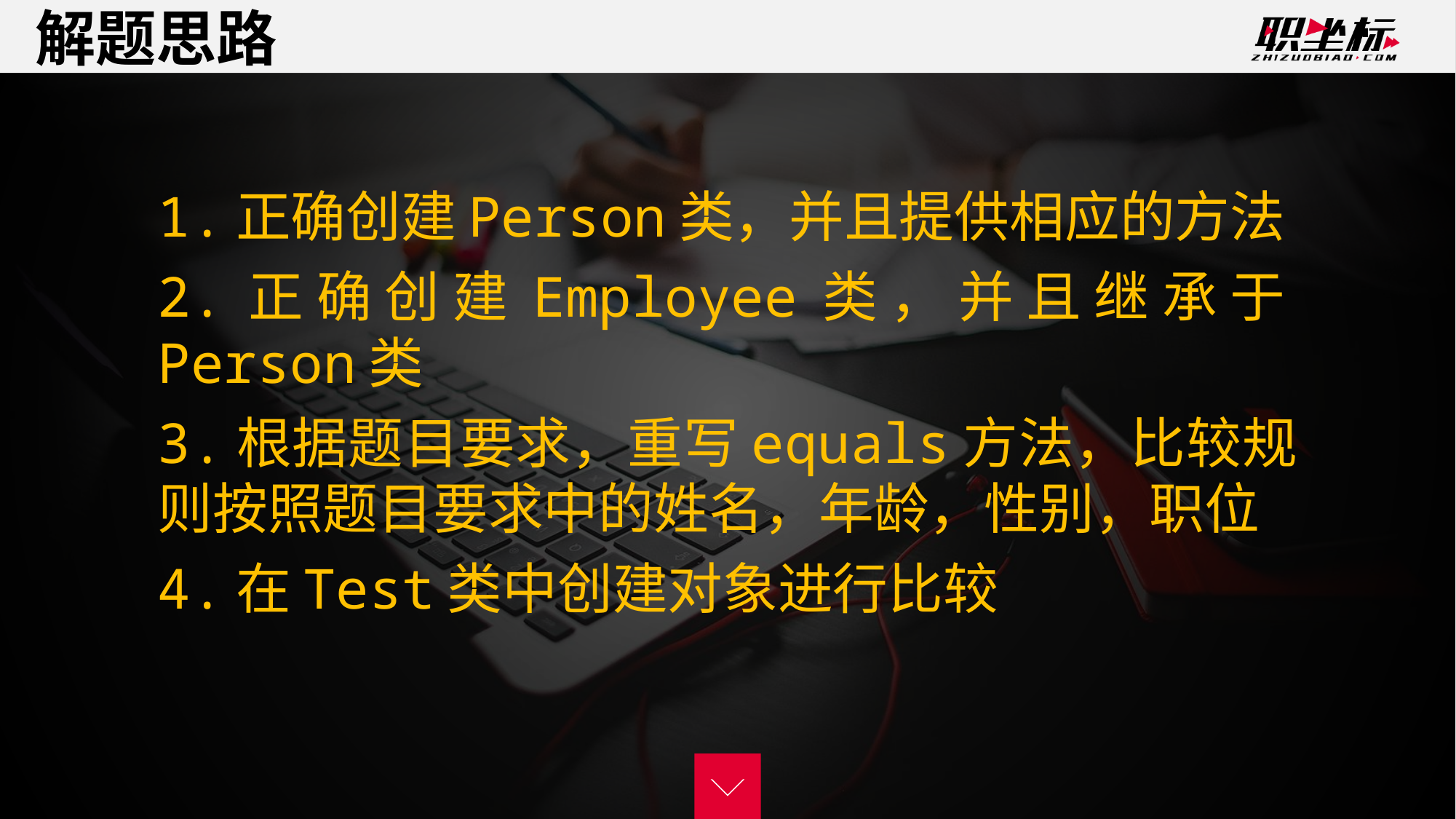

解题思路

1.正确创建Person类，并且提供相应的方法
2.正确创建Employee类，并且继承于Person类
3.根据题目要求，重写equals方法，比较规则按照题目要求中的姓名，年龄，性别，职位
4.在Test类中创建对象进行比较